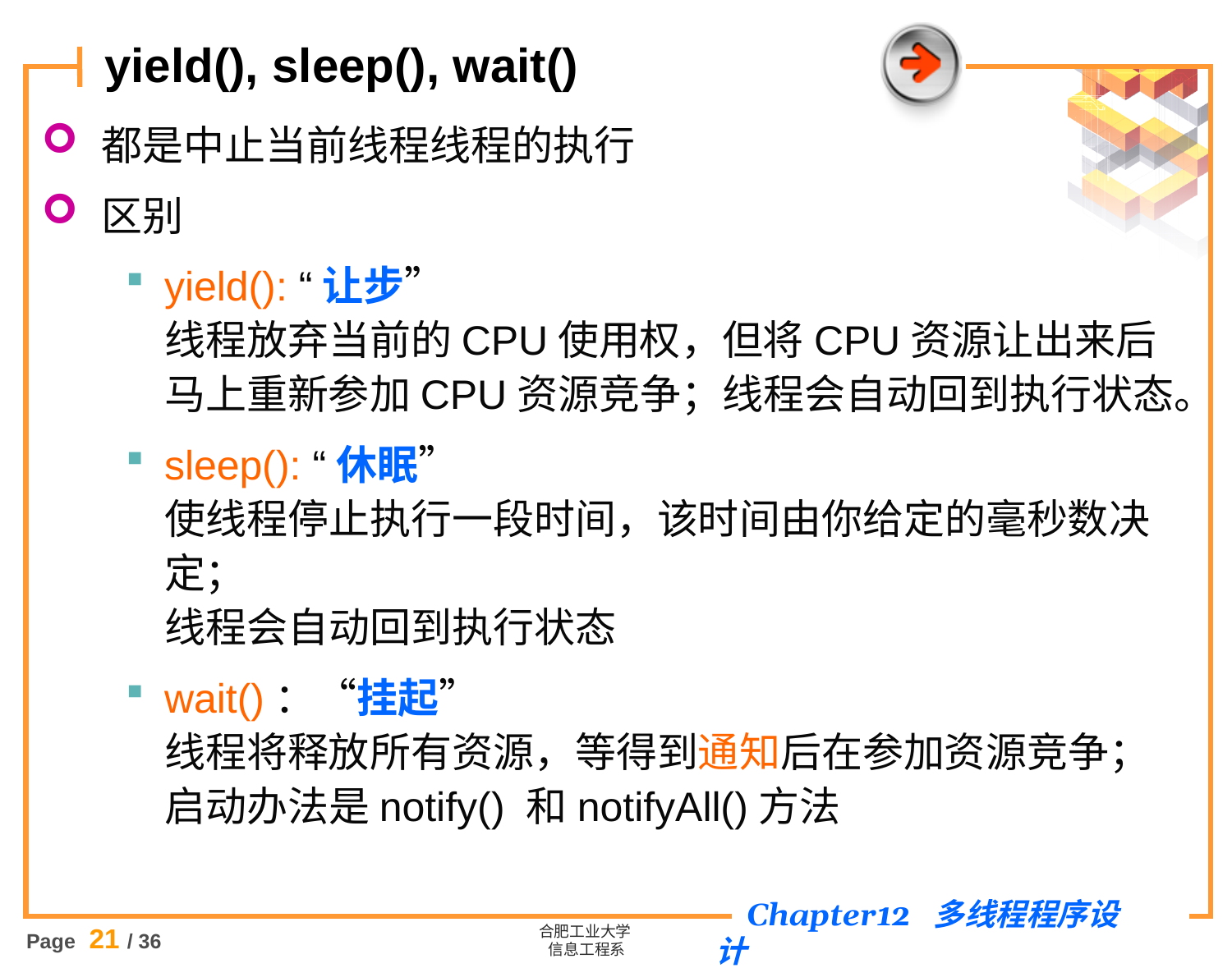

yield(), sleep(), wait()
都是中止当前线程线程的执行
区别
yield(): “让步”
线程放弃当前的CPU使用权，但将CPU资源让出来后马上重新参加CPU资源竞争；线程会自动回到执行状态。
sleep(): “休眠”
使线程停止执行一段时间，该时间由你给定的毫秒数决定；
线程会自动回到执行状态
wait()：“挂起”
线程将释放所有资源，等得到通知后在参加资源竞争；启动办法是notify() 和notifyAll()方法